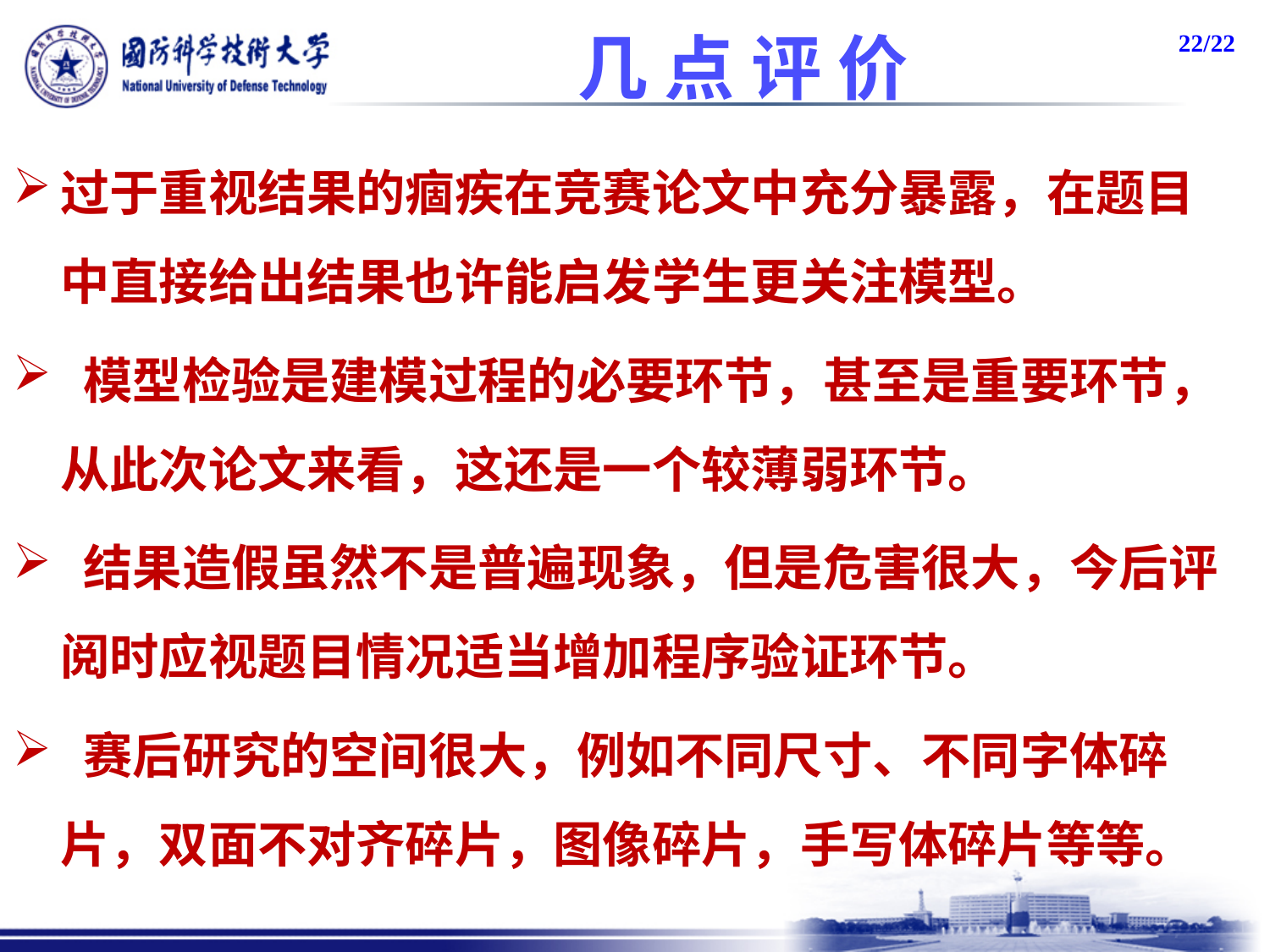

# 几 点 评 价

过于重视结果的痼疾在竞赛论文中充分暴露，在题目中直接给出结果也许能启发学生更关注模型。
 模型检验是建模过程的必要环节，甚至是重要环节，从此次论文来看，这还是一个较薄弱环节。
 结果造假虽然不是普遍现象，但是危害很大，今后评阅时应视题目情况适当增加程序验证环节。
 赛后研究的空间很大，例如不同尺寸、不同字体碎片，双面不对齐碎片，图像碎片，手写体碎片等等。